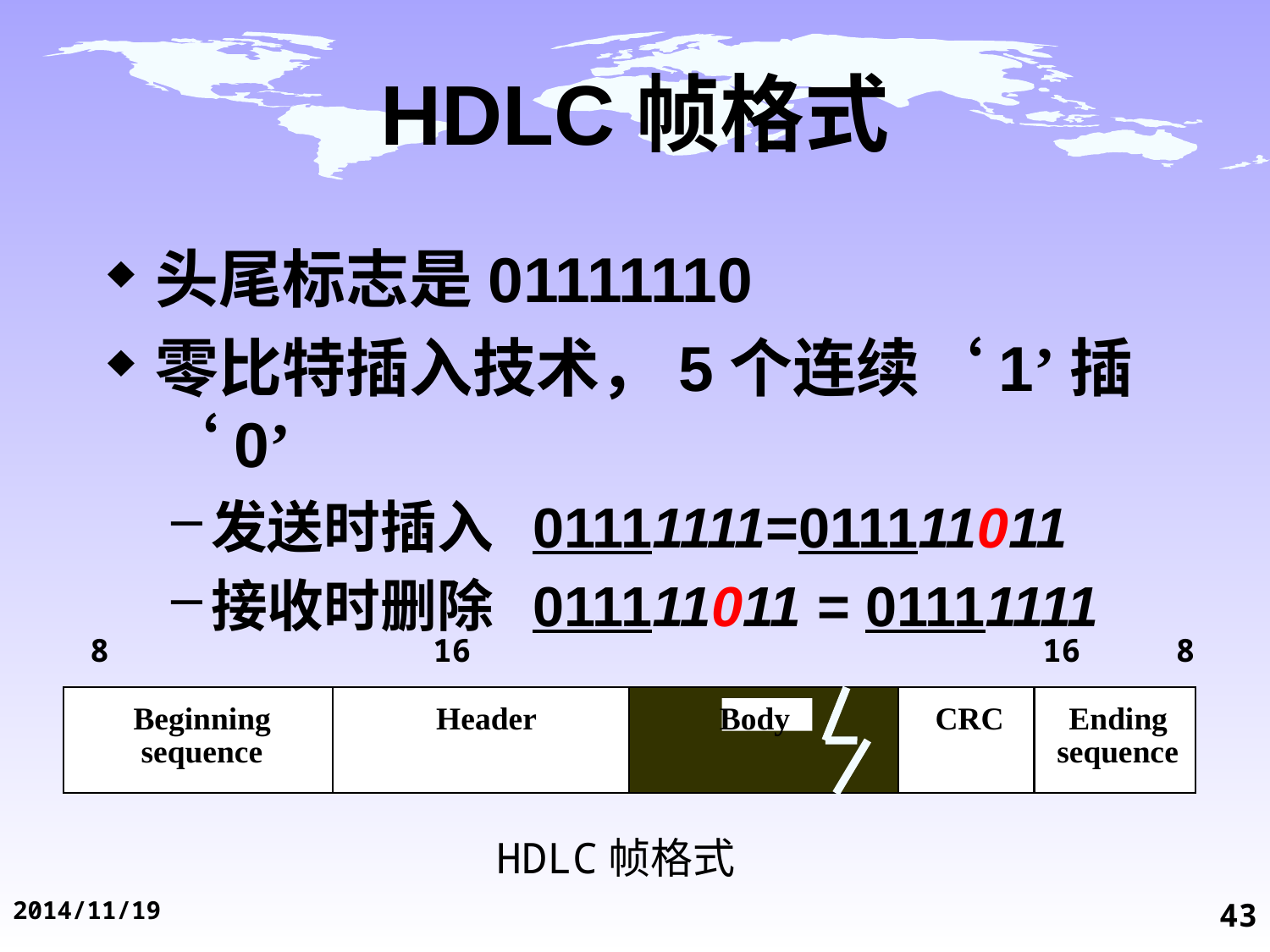

# HDLC帧格式
头尾标志是01111110
零比特插入技术，5个连续‘1’插‘0’
发送时插入  01111111=011111011
接收时删除  011111011 = 01111111
8                 16                              16     8

8

16

    16

  8

Beginning
Header
Body

CRC
Ending
sequence
sequence

HDLC帧格式
2014/11/19
43